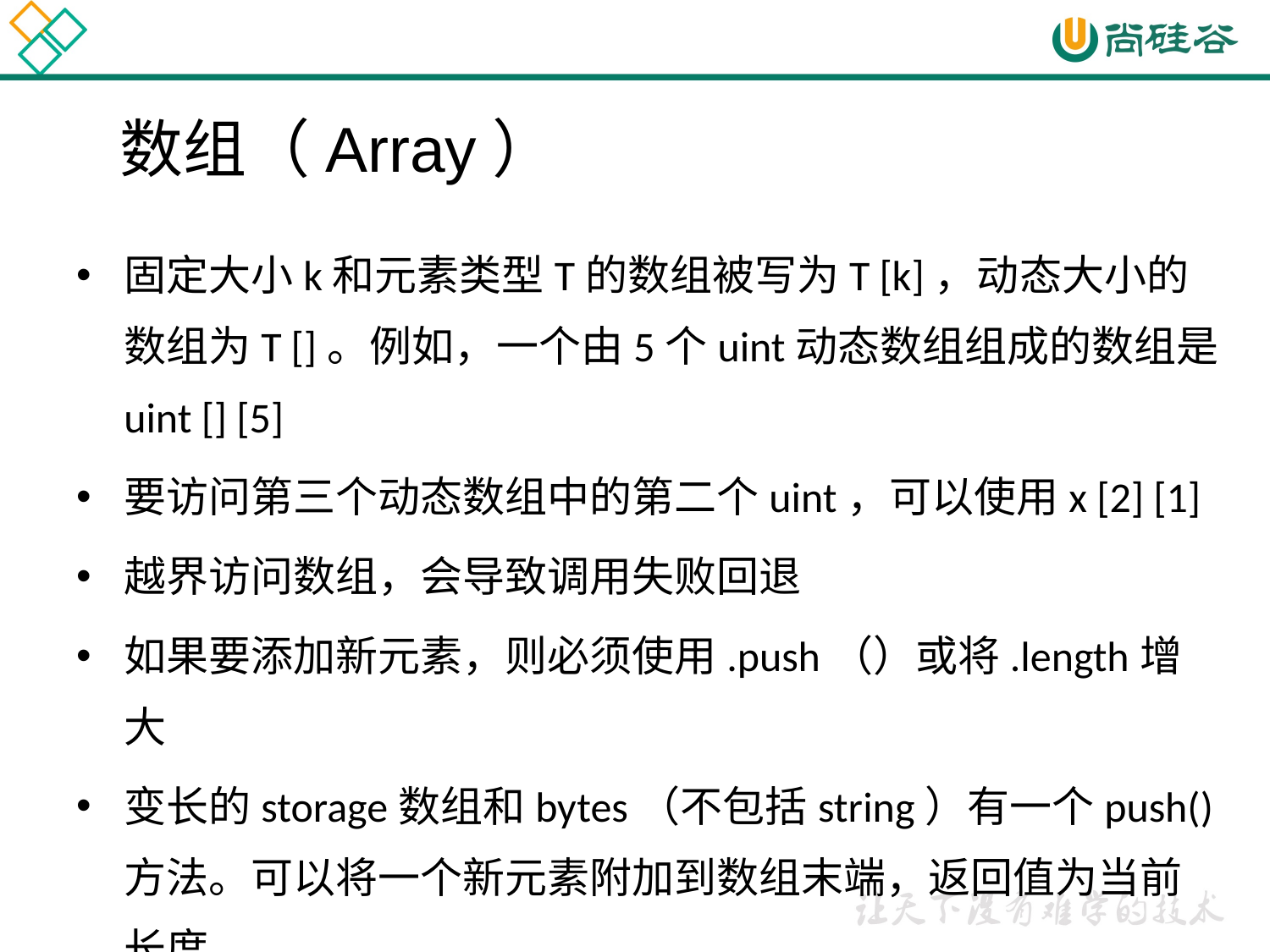

# 数组（Array）
固定大小k和元素类型T的数组被写为T [k]，动态大小的数组为T []。例如，一个由5个uint动态数组组成的数组是uint [] [5]
要访问第三个动态数组中的第二个uint，可以使用x [2] [1]
越界访问数组，会导致调用失败回退
如果要添加新元素，则必须使用.push（）或将.length增大
变长的storage数组和bytes（不包括string）有一个push()方法。可以将一个新元素附加到数组末端，返回值为当前长度